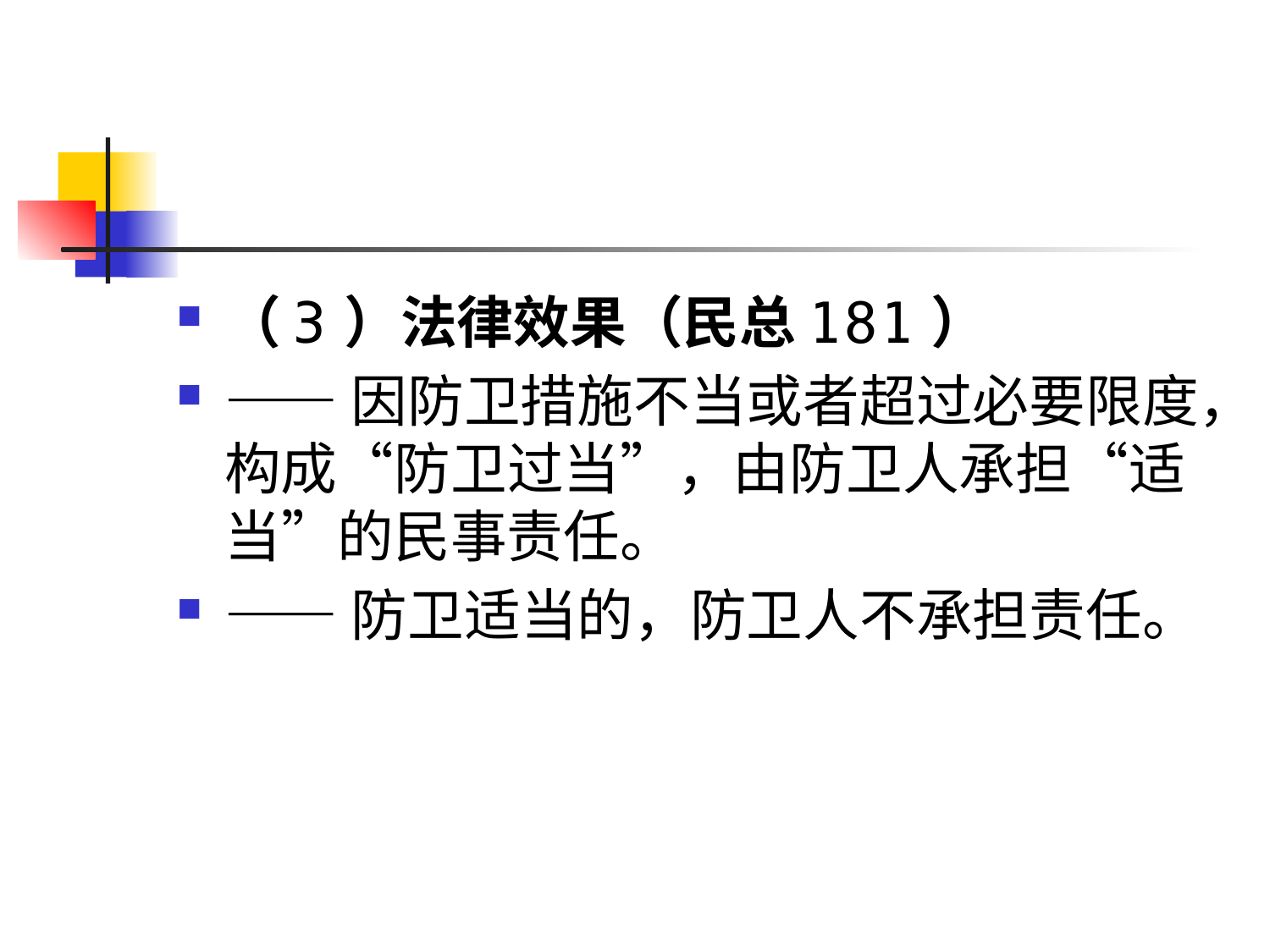

#
（3）法律效果（民总181）
——因防卫措施不当或者超过必要限度，构成“防卫过当”，由防卫人承担“适当”的民事责任。
——防卫适当的，防卫人不承担责任。